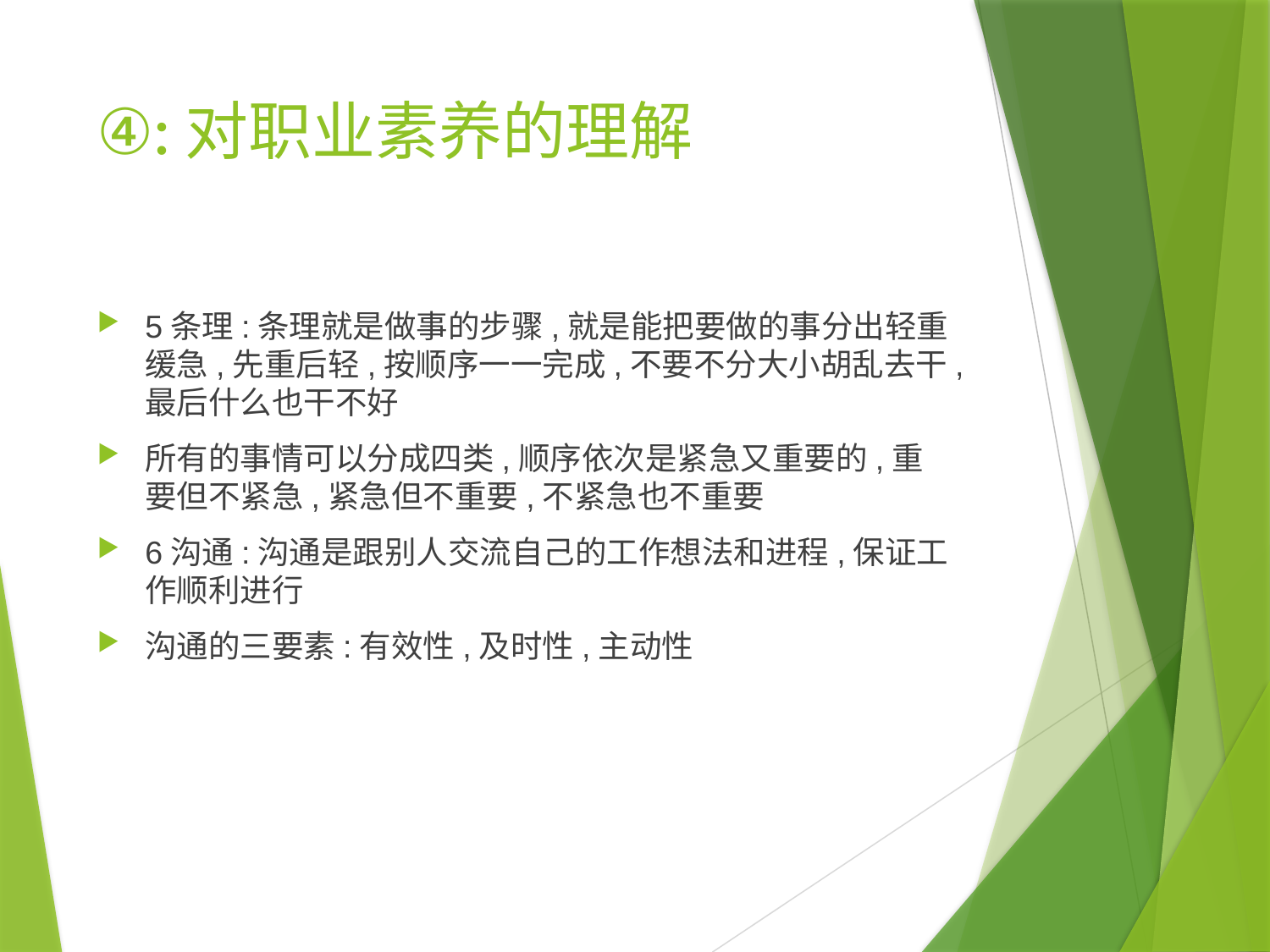

# ④:对职业素养的理解
5条理:条理就是做事的步骤,就是能把要做的事分出轻重缓急,先重后轻,按顺序一一完成,不要不分大小胡乱去干,最后什么也干不好
所有的事情可以分成四类,顺序依次是紧急又重要的,重要但不紧急,紧急但不重要,不紧急也不重要
6沟通:沟通是跟别人交流自己的工作想法和进程,保证工作顺利进行
沟通的三要素:有效性,及时性,主动性